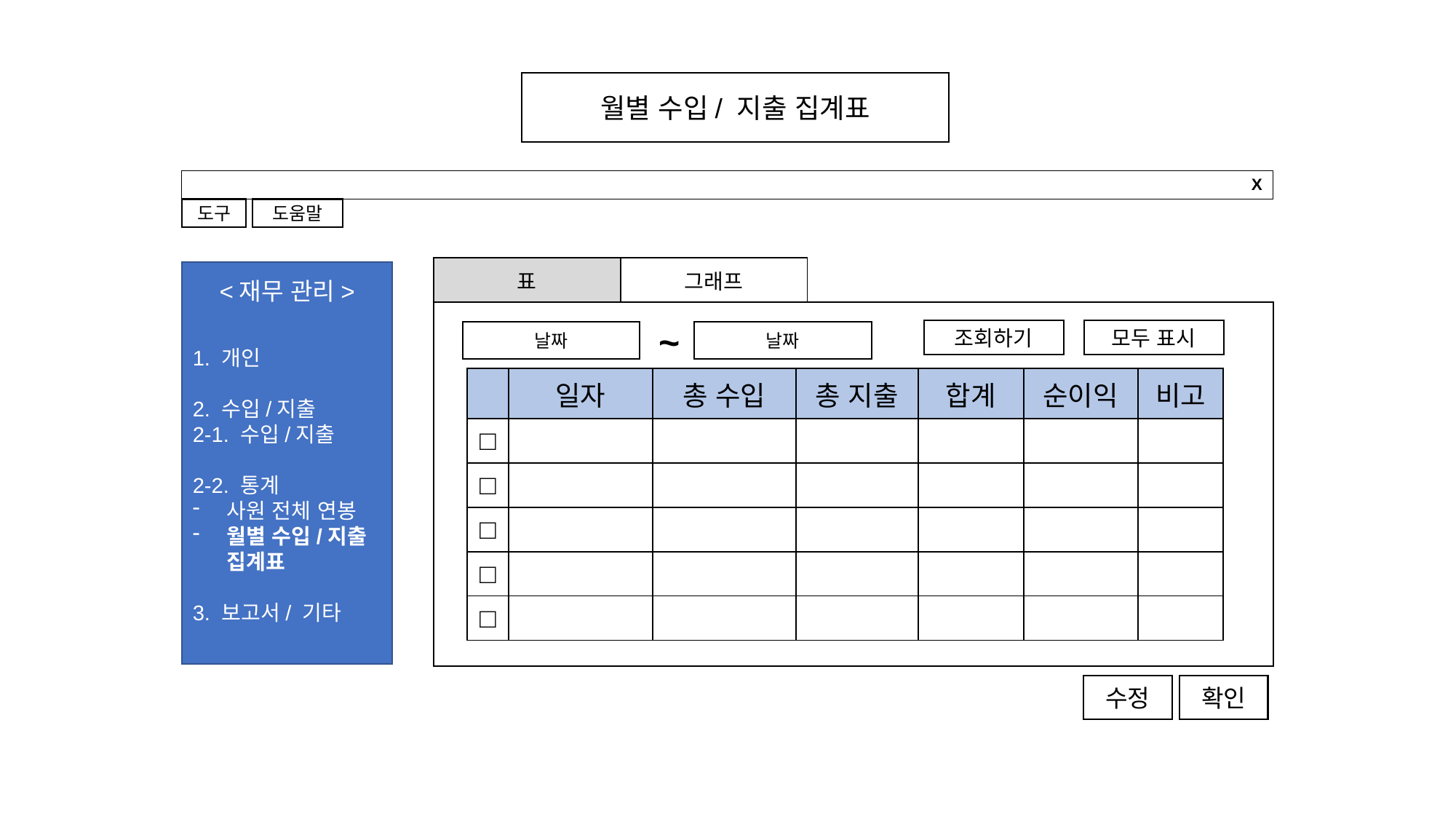

월별 수입/ 지출 집계표
# X
도움말
도구
| 표 | 그래프 |
| --- | --- |
<재무 관리>

1. 개인

2. 수입/지출
2-1. 수입/지출

2-2. 통계
사원 전체 연봉
월별 수입/지출 집계표

3. 보고서/ 기타

~
조회하기
모두 표시
날짜
날짜
|  | 일자 | 총 수입 | 총 지출 | 합계 | 순이익 | 비고 |
| --- | --- | --- | --- | --- | --- | --- |
| □ |  |  |  |  |  |  |
| □ |  |  |  |  |  |  |
| □ |  |  |  |  |  |  |
| □ |  |  |  |  |  |  |
| □ |  |  |  |  |  |  |
수정
확인